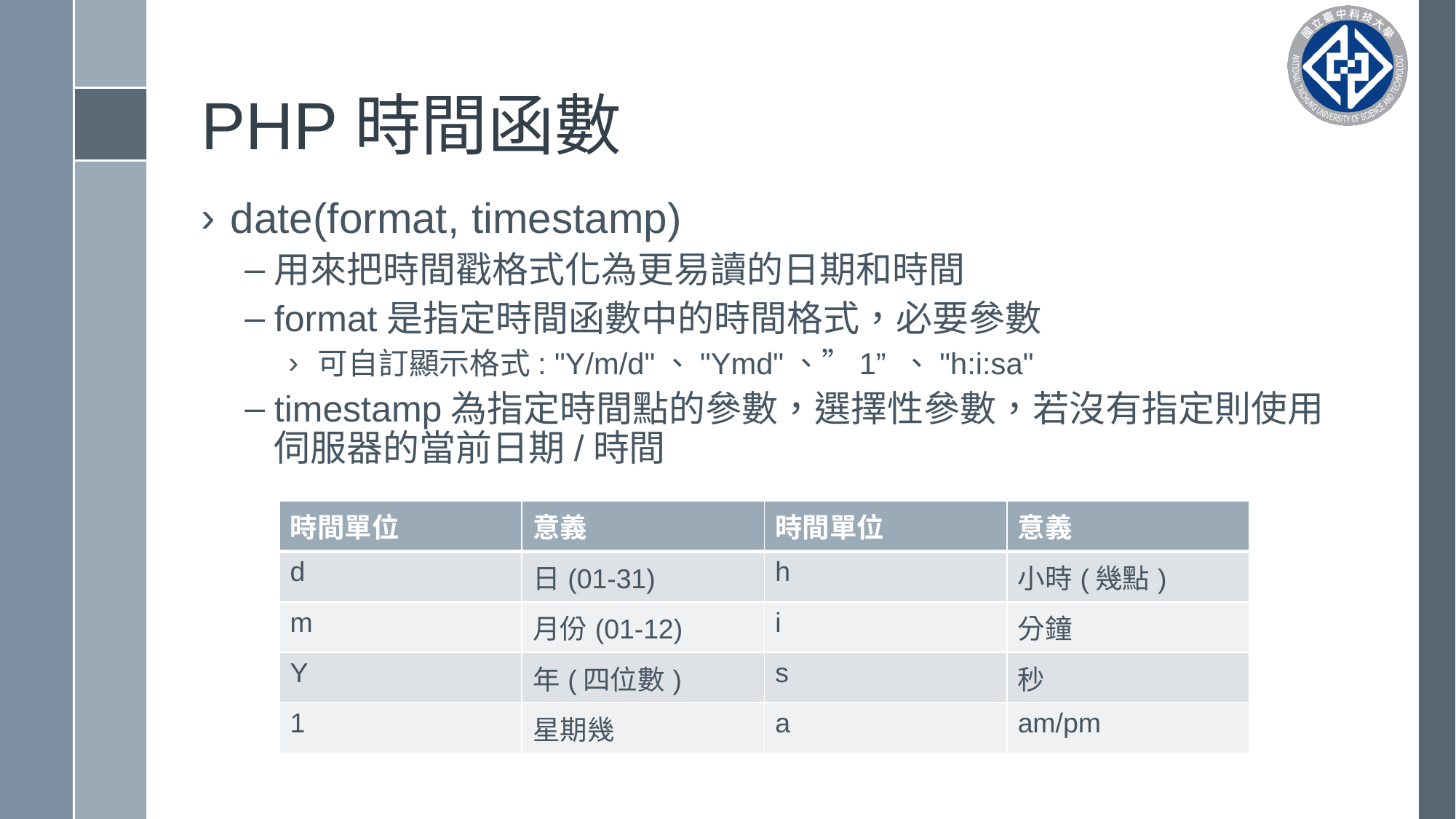

# PHP時間函數
date(format, timestamp)
用來把時間戳格式化為更易讀的日期和時間
format是指定時間函數中的時間格式，必要參數
可自訂顯示格式: "Y/m/d"、"Ymd"、”1” 、"h:i:sa"
timestamp為指定時間點的參數，選擇性參數，若沒有指定則使用伺服器的當前日期/時間

| 時間單位 | 意義 | 時間單位 | 意義 |
| --- | --- | --- | --- |
| d | 日(01-31) | h | 小時(幾點) |
| m | 月份(01-12) | i | 分鐘 |
| Y | 年(四位數) | s | 秒 |
| 1 | 星期幾 | a | am/pm |